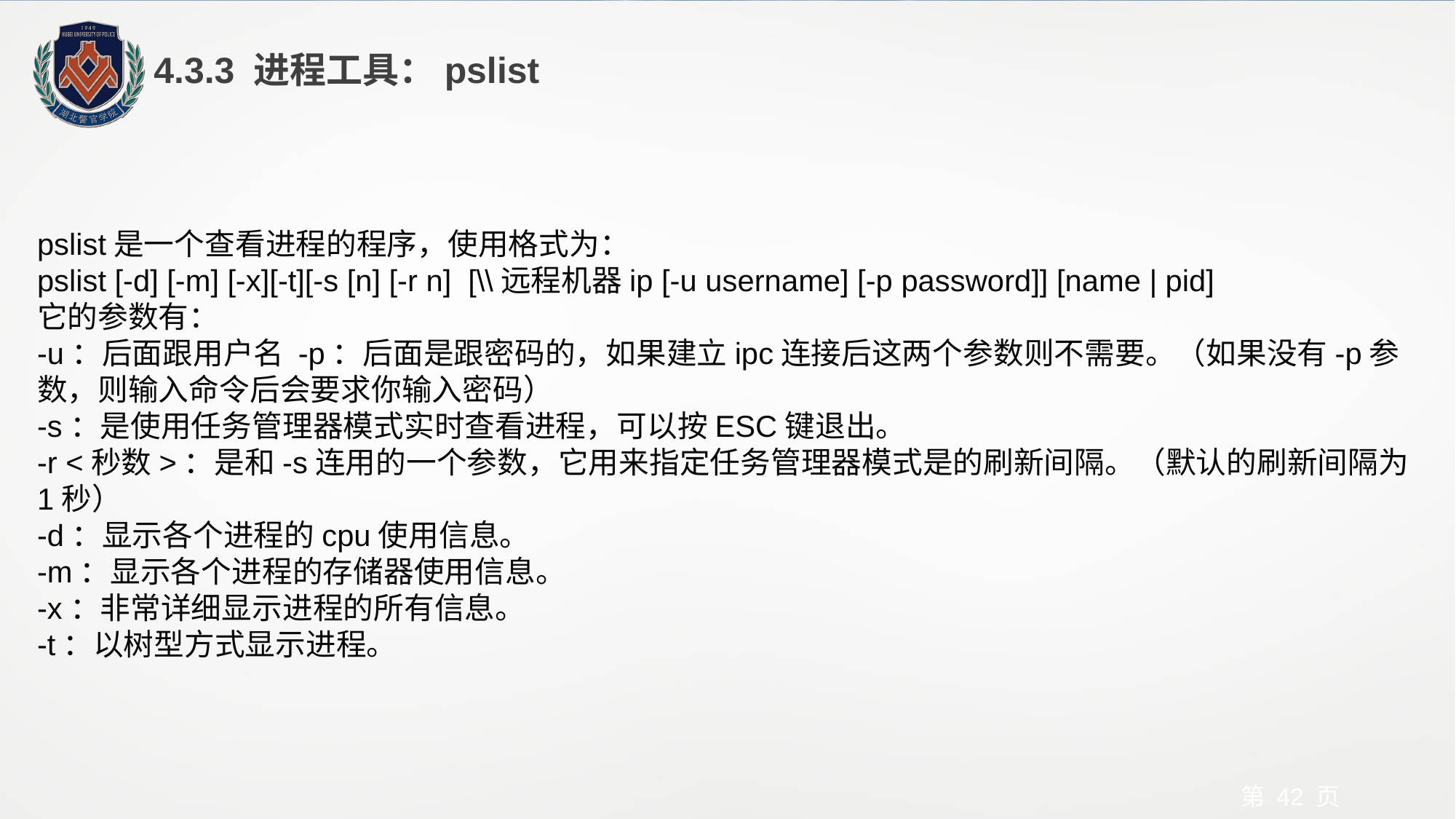

4.3.3 进程工具：pslist
pslist是一个查看进程的程序，使用格式为：
pslist [-d] [-m] [-x][-t][-s [n] [-r n]  [\\远程机器ip [-u username] [-p password]] [name | pid]
它的参数有：
-u：后面跟用户名 -p：后面是跟密码的，如果建立ipc连接后这两个参数则不需要。（如果没有-p参数，则输入命令后会要求你输入密码）
-s：是使用任务管理器模式实时查看进程，可以按ESC键退出。
-r <秒数>：是和-s连用的一个参数，它用来指定任务管理器模式是的刷新间隔。（默认的刷新间隔为1秒）
-d：显示各个进程的cpu使用信息。
-m：显示各个进程的存储器使用信息。
-x：非常详细显示进程的所有信息。
-t：以树型方式显示进程。